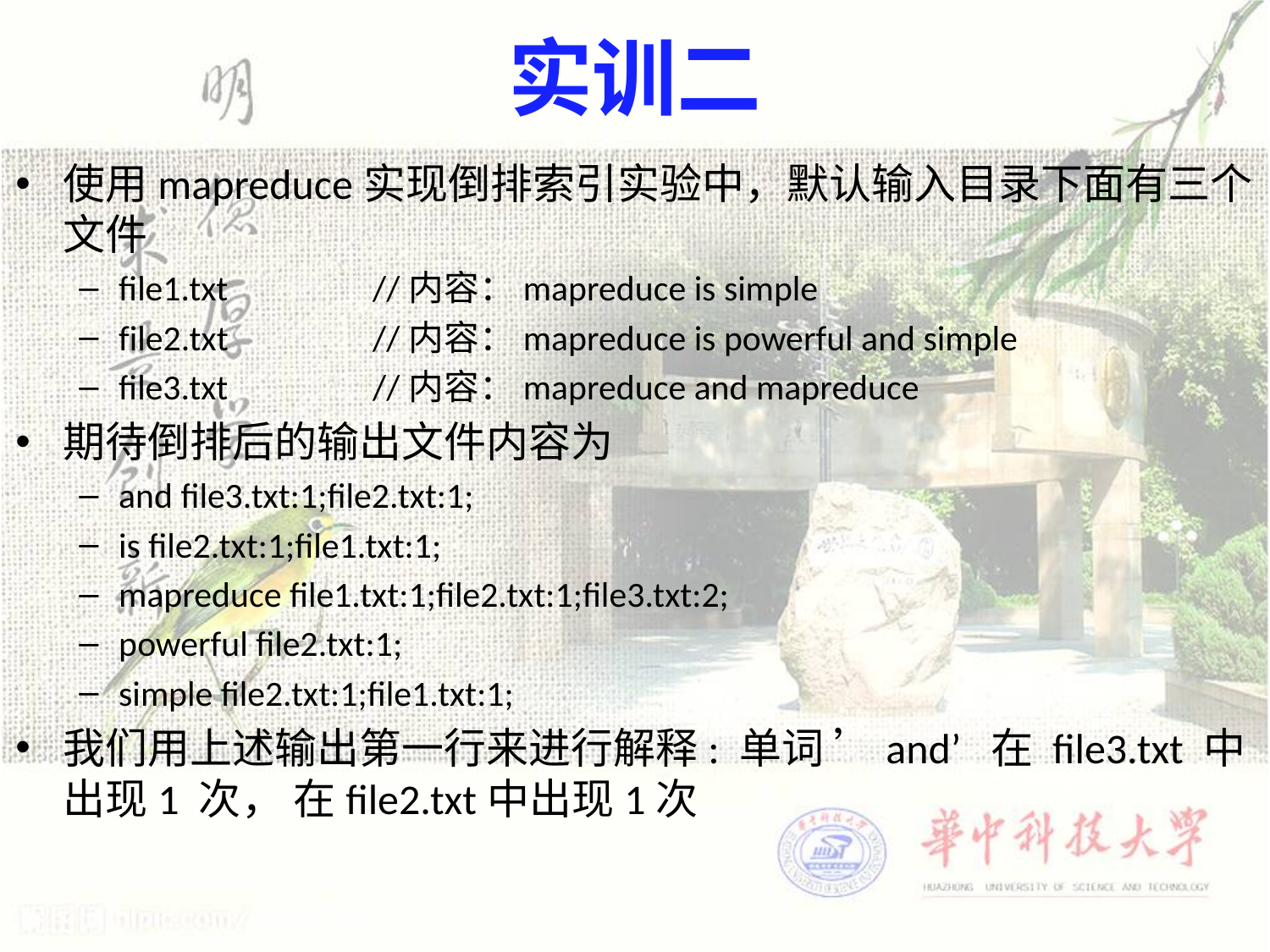

# 实训二
使用mapreduce实现倒排索引实验中，默认输入目录下面有三个文件
file1.txt 		//内容：mapreduce is simple
file2.txt 		//内容：mapreduce is powerful and simple
file3.txt 		//内容：mapreduce and mapreduce
期待倒排后的输出文件内容为
and file3.txt:1;file2.txt:1;
is file2.txt:1;file1.txt:1;
mapreduce file1.txt:1;file2.txt:1;file3.txt:2;
powerful file2.txt:1;
simple file2.txt:1;file1.txt:1;
我们用上述输出第一行来进行解释: 单词 ’and’  在 file3.txt 中出现1 次， 在file2.txt中出现1次